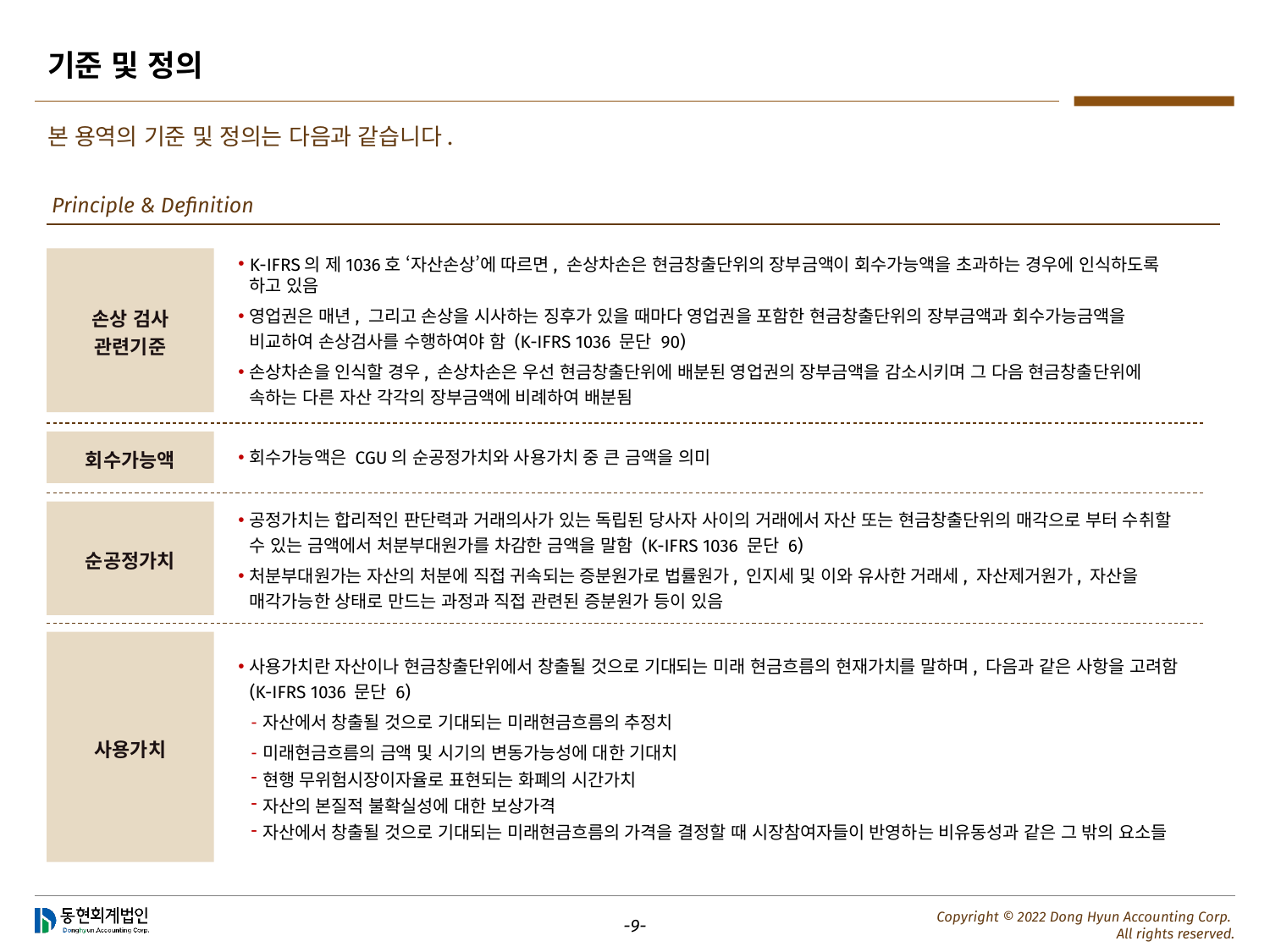

# 기준 및 정의
본 용역의 기준 및 정의는 다음과 같습니다.
Principle & Definition
손상 검사 관련기준
K-IFRS의 제1036호 ‘자산손상’에 따르면, 손상차손은 현금창출단위의 장부금액이 회수가능액을 초과하는 경우에 인식하도록 하고 있음
영업권은 매년, 그리고 손상을 시사하는 징후가 있을 때마다 영업권을 포함한 현금창출단위의 장부금액과 회수가능금액을 비교하여 손상검사를 수행하여야 함 (K-IFRS 1036 문단 90)
손상차손을 인식할 경우, 손상차손은 우선 현금창출단위에 배분된 영업권의 장부금액을 감소시키며 그 다음 현금창출단위에 속하는 다른 자산 각각의 장부금액에 비례하여 배분됨
회수가능액
회수가능액은 CGU의 순공정가치와 사용가치 중 큰 금액을 의미
순공정가치
공정가치는 합리적인 판단력과 거래의사가 있는 독립된 당사자 사이의 거래에서 자산 또는 현금창출단위의 매각으로 부터 수취할 수 있는 금액에서 처분부대원가를 차감한 금액을 말함 (K-IFRS 1036 문단 6)
처분부대원가는 자산의 처분에 직접 귀속되는 증분원가로 법률원가, 인지세 및 이와 유사한 거래세, 자산제거원가, 자산을 매각가능한 상태로 만드는 과정과 직접 관련된 증분원가 등이 있음
사용가치
사용가치란 자산이나 현금창출단위에서 창출될 것으로 기대되는 미래 현금흐름의 현재가치를 말하며, 다음과 같은 사항을 고려함(K-IFRS 1036 문단 6)
자산에서 창출될 것으로 기대되는 미래현금흐름의 추정치
미래현금흐름의 금액 및 시기의 변동가능성에 대한 기대치
현행 무위험시장이자율로 표현되는 화폐의 시간가치
자산의 본질적 불확실성에 대한 보상가격
자산에서 창출될 것으로 기대되는 미래현금흐름의 가격을 결정할 때 시장참여자들이 반영하는 비유동성과 같은 그 밖의 요소들